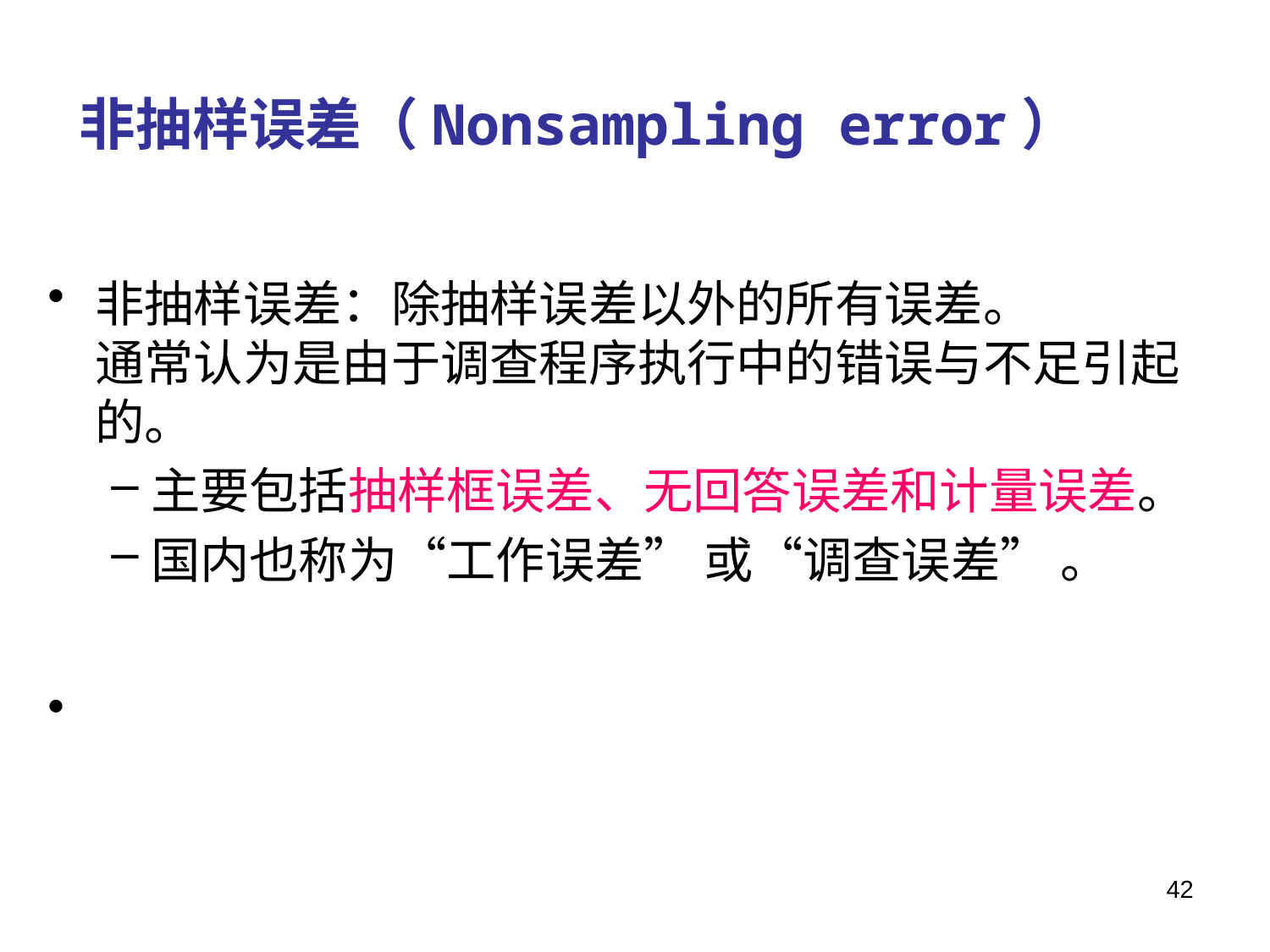

# 非抽样误差（Nonsampling error）
非抽样误差：除抽样误差以外的所有误差。
通常认为是由于调查程序执行中的错误与不足引起的。
主要包括抽样框误差、无回答误差和计量误差。
国内也称为“工作误差” 或“调查误差” 。

42